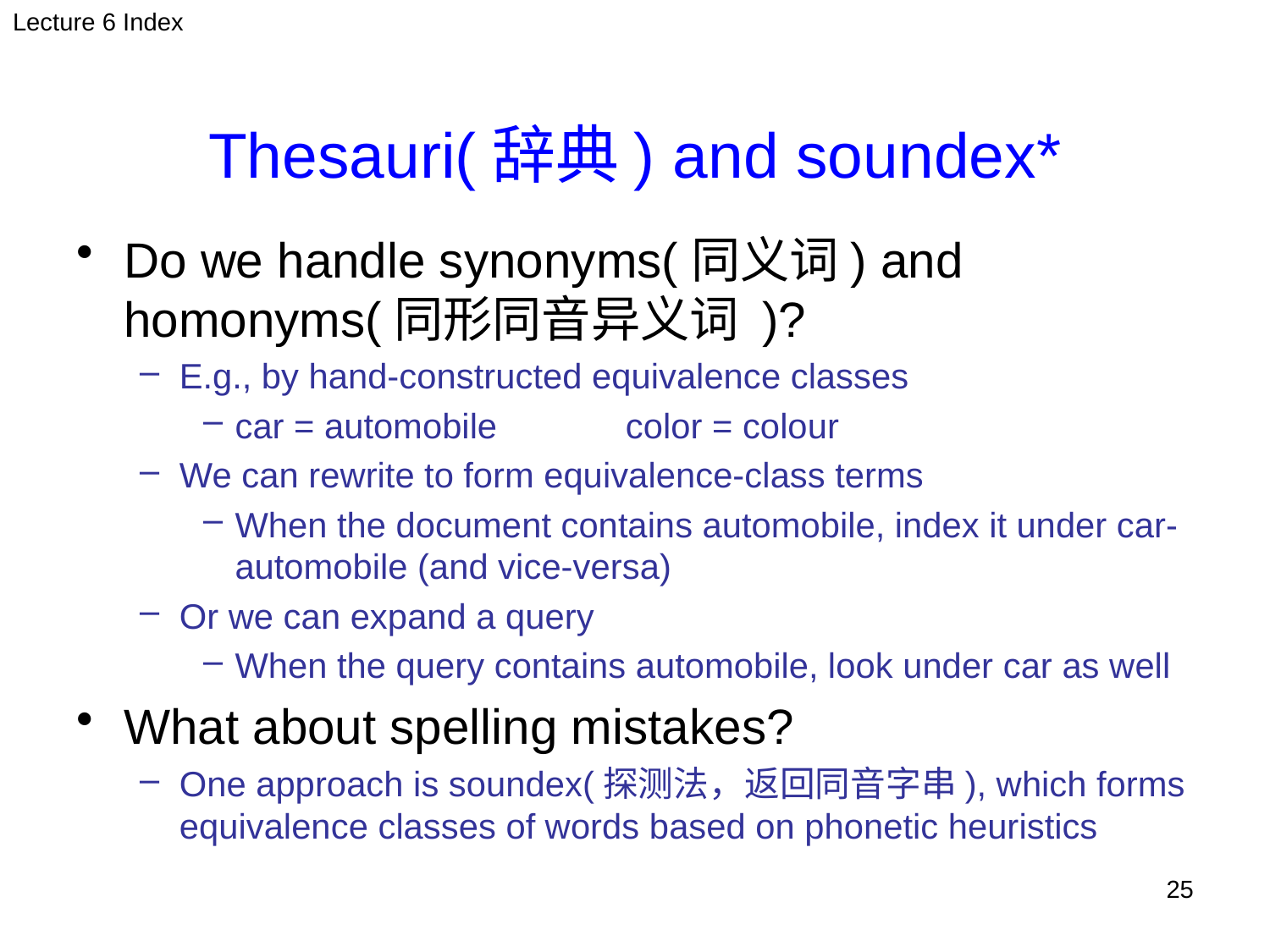

Lecture 6 Index
Thesauri(辞典) and soundex*
Do we handle synonyms(同义词) and homonyms(同形同音异义词 )?
E.g., by hand-constructed equivalence classes
car = automobile	 color = colour
We can rewrite to form equivalence-class terms
When the document contains automobile, index it under car-automobile (and vice-versa)
Or we can expand a query
When the query contains automobile, look under car as well
What about spelling mistakes?
One approach is soundex(探测法，返回同音字串), which forms equivalence classes of words based on phonetic heuristics
25